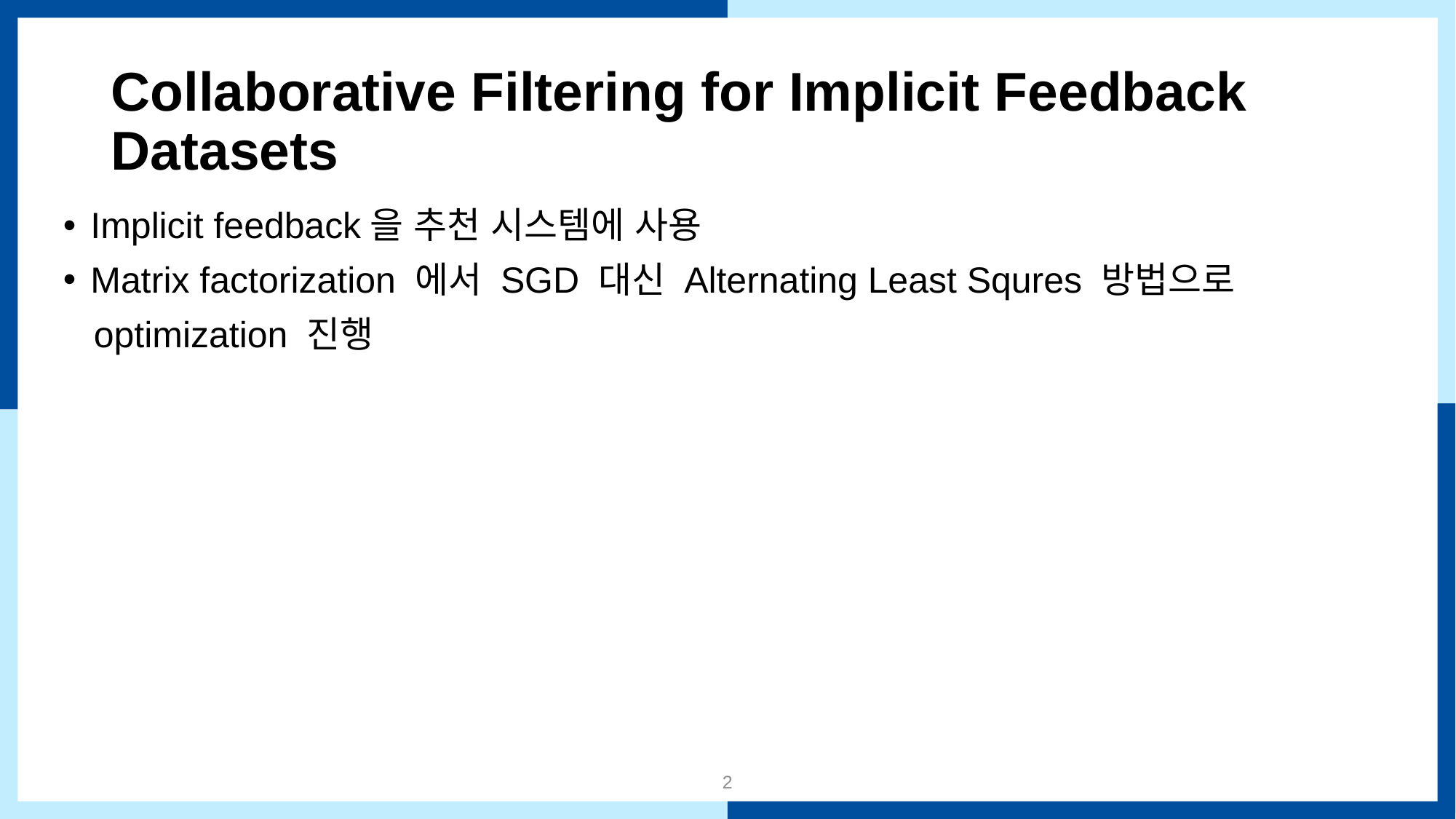

# Collaborative Filtering for Implicit Feedback Datasets
Implicit feedback을 추천 시스템에 사용
Matrix factorization 에서 SGD 대신 Alternating Least Squres 방법으로
   optimization 진행

2